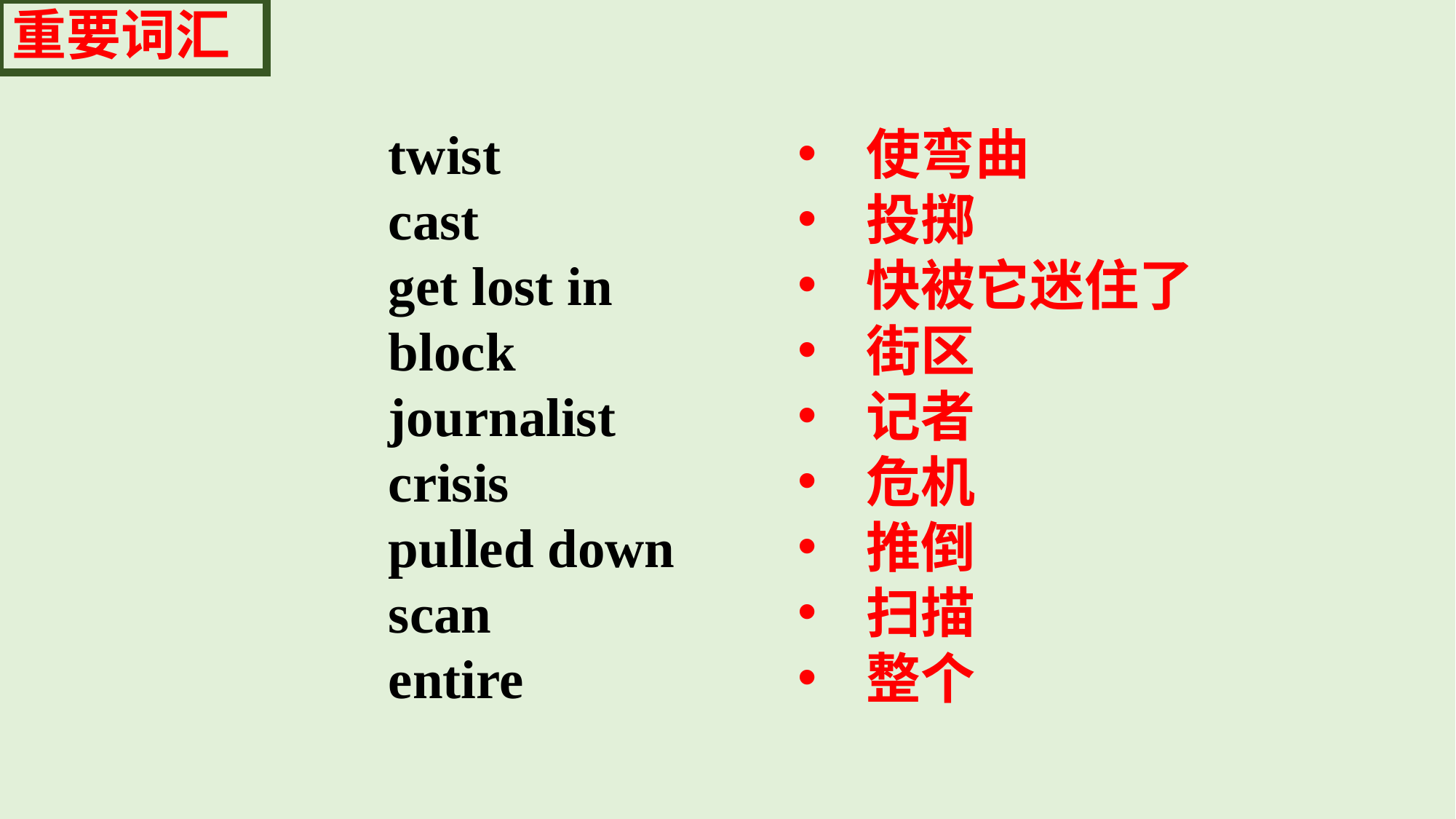

重要词汇

twist
cast
get lost in
block
journalist
crisis
pulled down
scan
entire
使弯曲
投掷
快被它迷住了
街区
记者
危机
推倒
扫描
整个